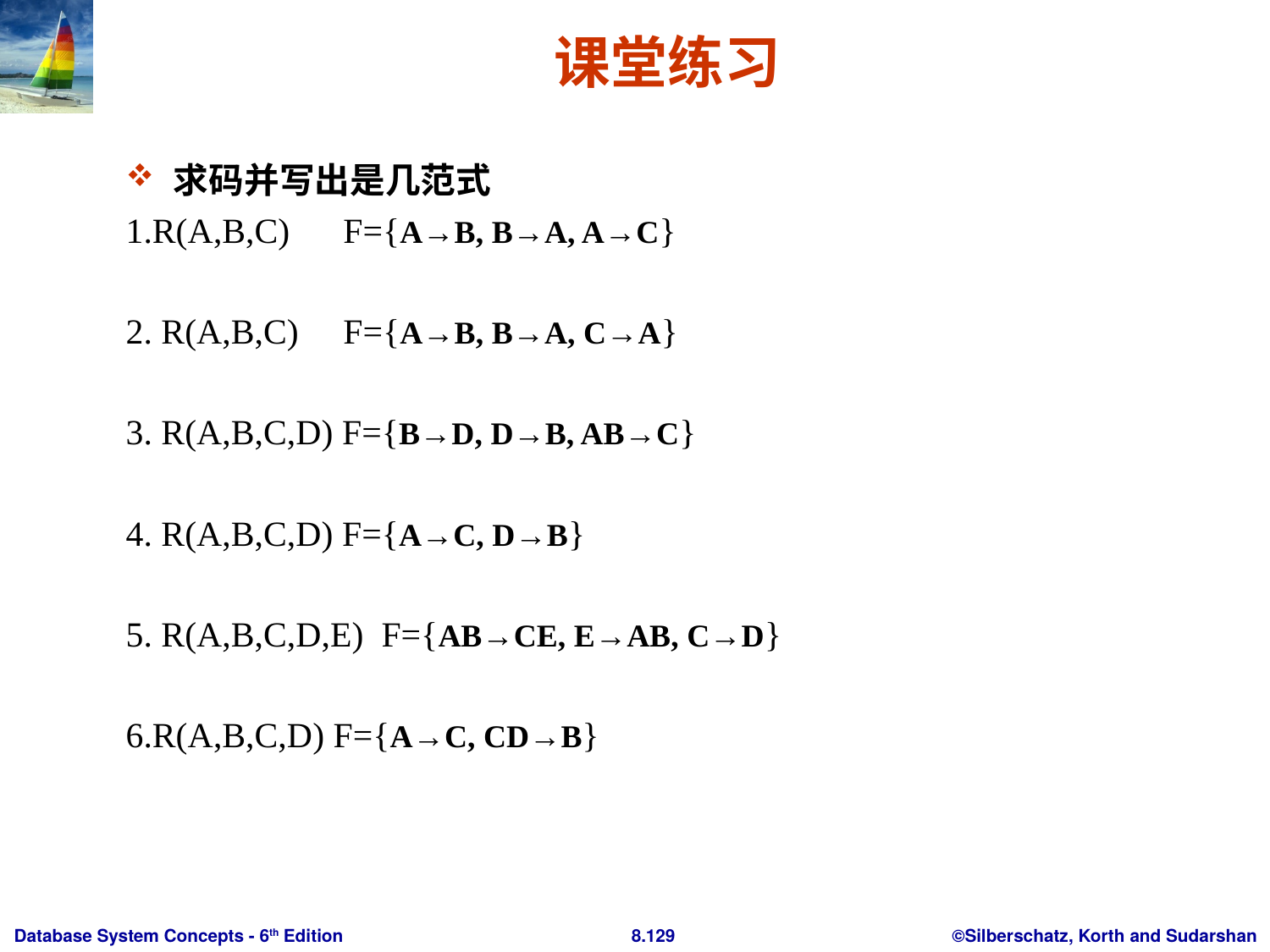

# 课堂练习
求码并写出是几范式
1.R(A,B,C)      F={A→B, B→A, A→C}

2. R(A,B,C)     F={A→B, B→A, C→A}

3. R(A,B,C,D) F={B→D, D→B, AB→C}

4. R(A,B,C,D) F={A→C, D→B}

5. R(A,B,C,D,E)  F={AB→CE, E→AB, C→D}

6.R(A,B,C,D) F={A→C, CD→B}